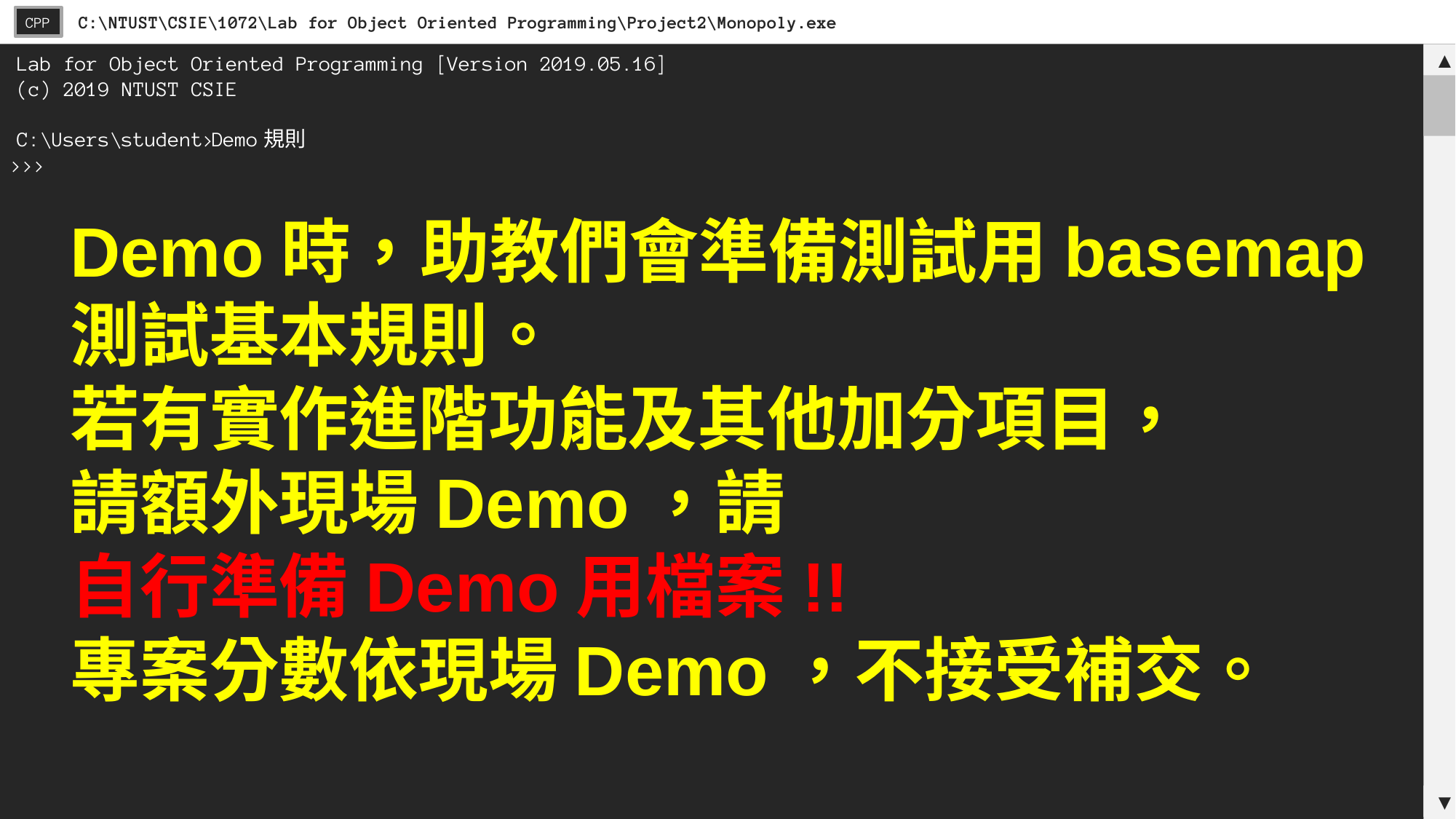

C:\NTUST\CSIE\1072\Lab for Object Oriented Programming\Project2\Monopoly.exe
CPP
Lab for Object Oriented Programming [Version 2019.05.16]
(c) 2019 NTUST CSIE

C:\Users\student>

▲

Demo規則
>>>
Demo時，助教們會準備測試用basemap
測試基本規則。
若有實作進階功能及其他加分項目，
請額外現場Demo，請
自行準備Demo用檔案!!
專案分數依現場Demo，不接受補交。
▼